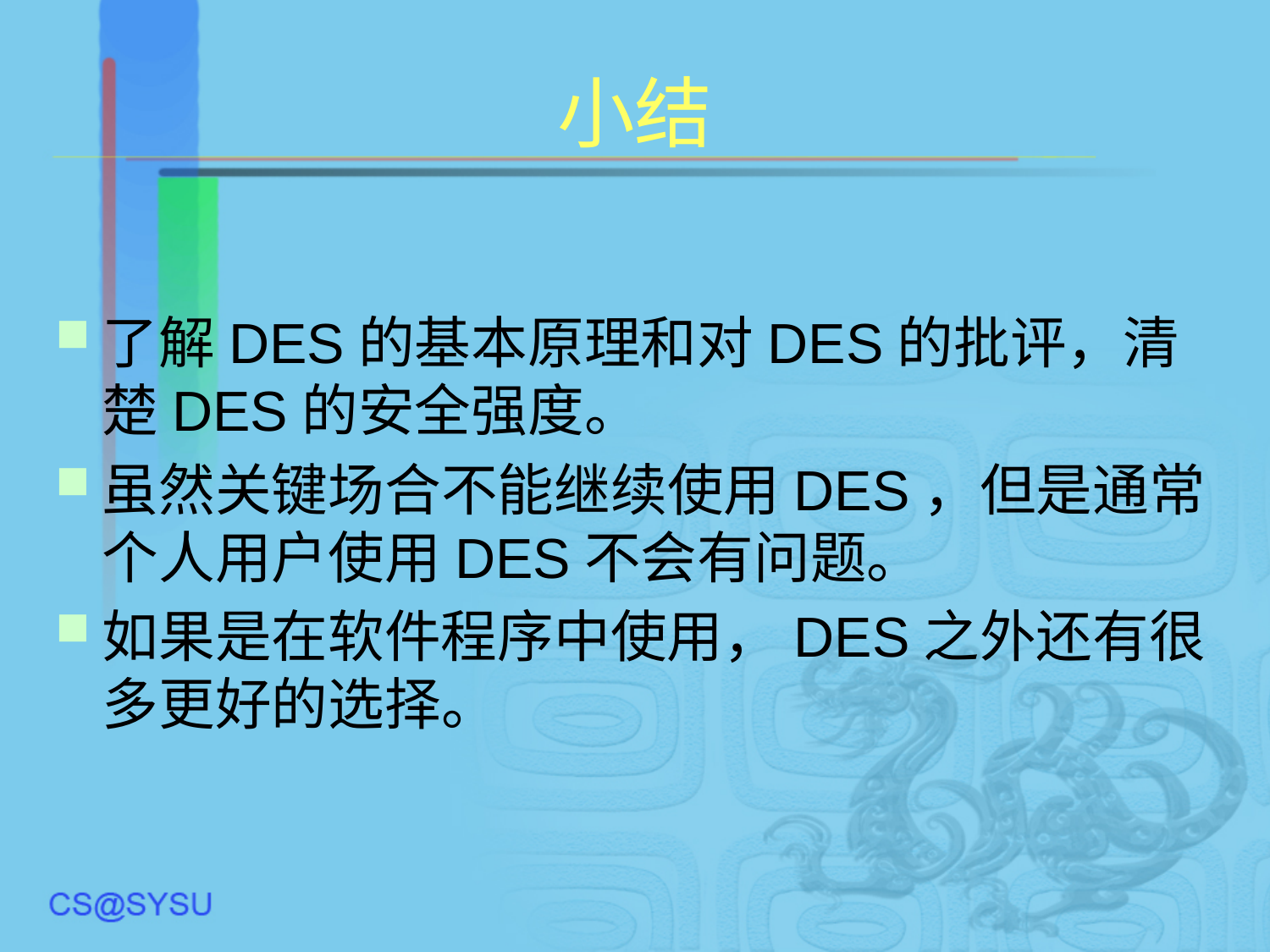

# 小结

了解DES的基本原理和对DES的批评，清楚DES的安全强度。
虽然关键场合不能继续使用DES，但是通常个人用户使用DES不会有问题。
如果是在软件程序中使用，DES之外还有很多更好的选择。